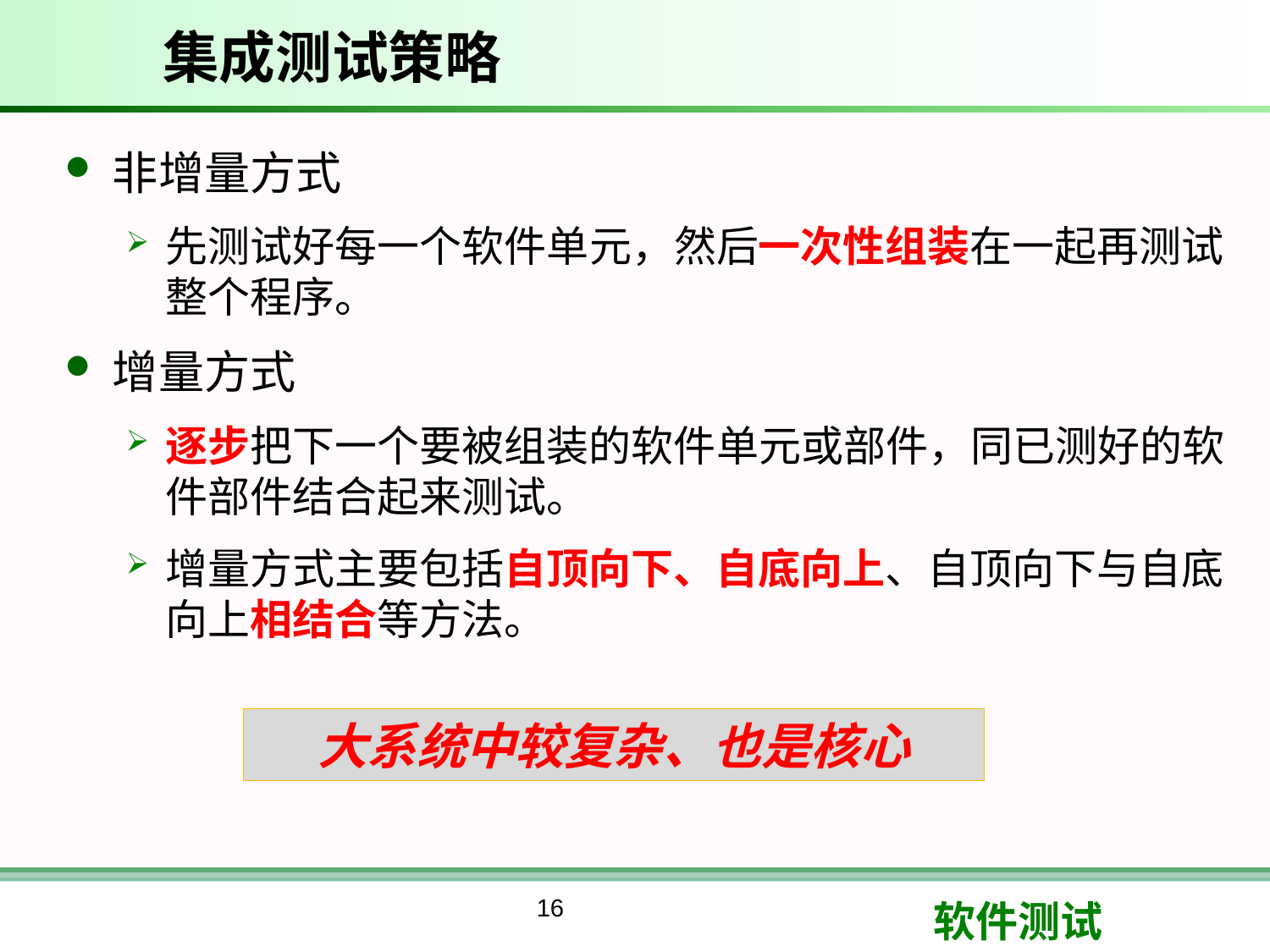

# 集成测试策略
非增量方式
先测试好每一个软件单元，然后一次性组装在一起再测试整个程序。
增量方式
逐步把下一个要被组装的软件单元或部件，同已测好的软件部件结合起来测试。
增量方式主要包括自顶向下、自底向上、自顶向下与自底向上相结合等方法。

大系统中较复杂、也是核心
16